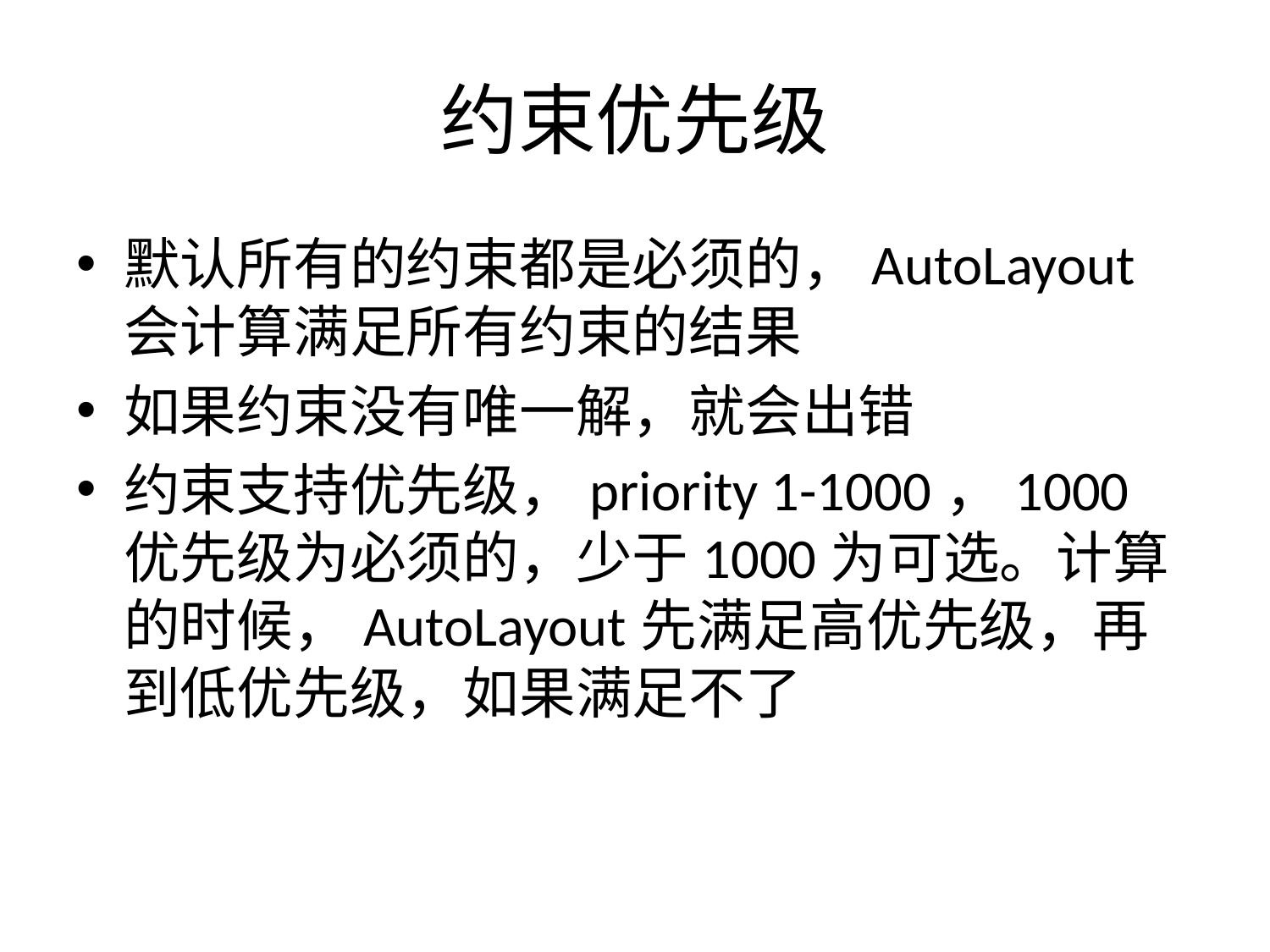

# 约束优先级
默认所有的约束都是必须的，AutoLayout会计算满足所有约束的结果
如果约束没有唯一解，就会出错
约束支持优先级，priority 1-1000，1000优先级为必须的，少于1000为可选。计算的时候，AutoLayout先满足高优先级，再到低优先级，如果满足不了